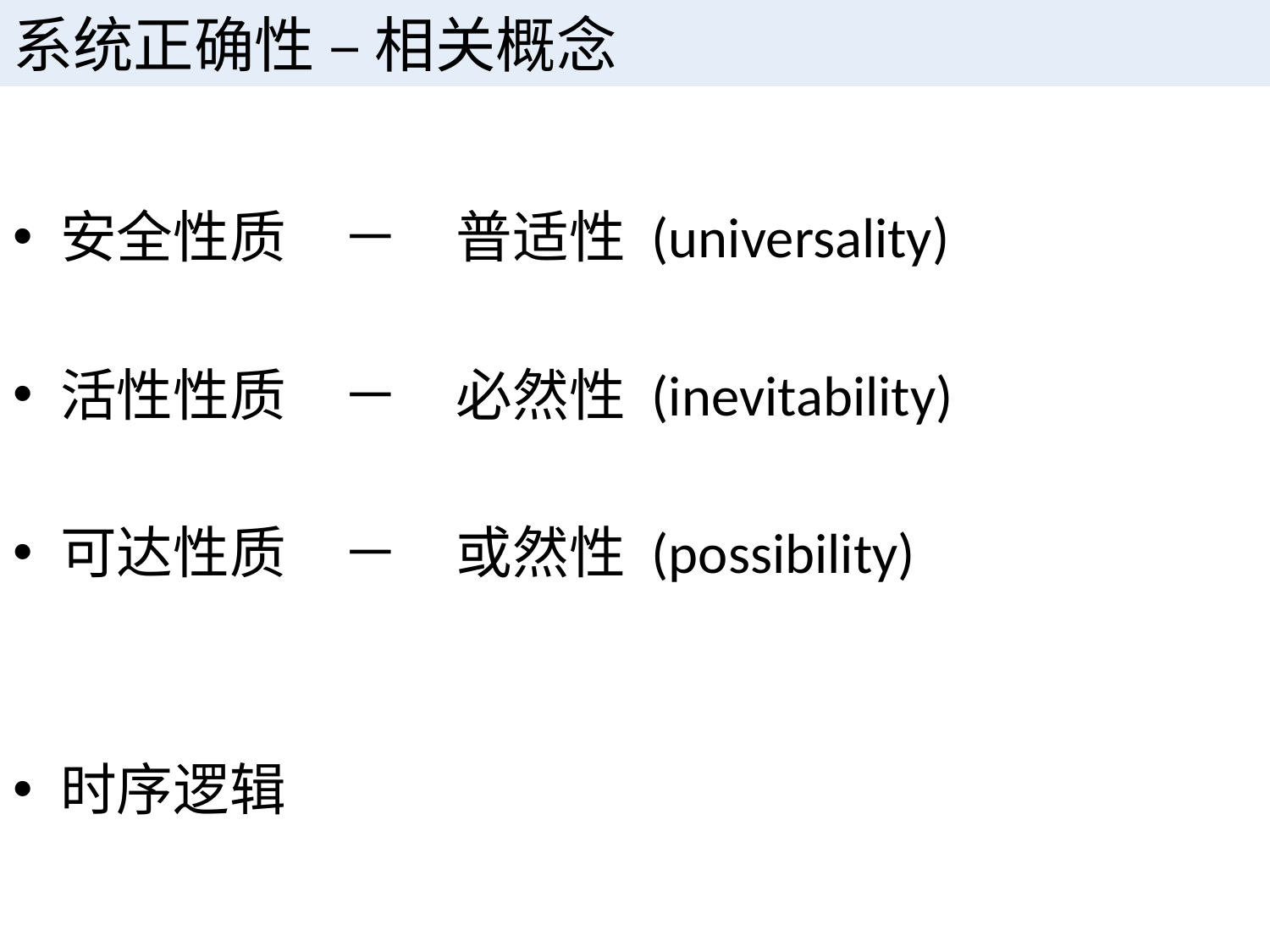

# 系统正确性 – 相关概念

安全性质　－　普适性 (universality)

活性性质　－　必然性 (inevitability)

可达性质　－　或然性 (possibility)

时序逻辑